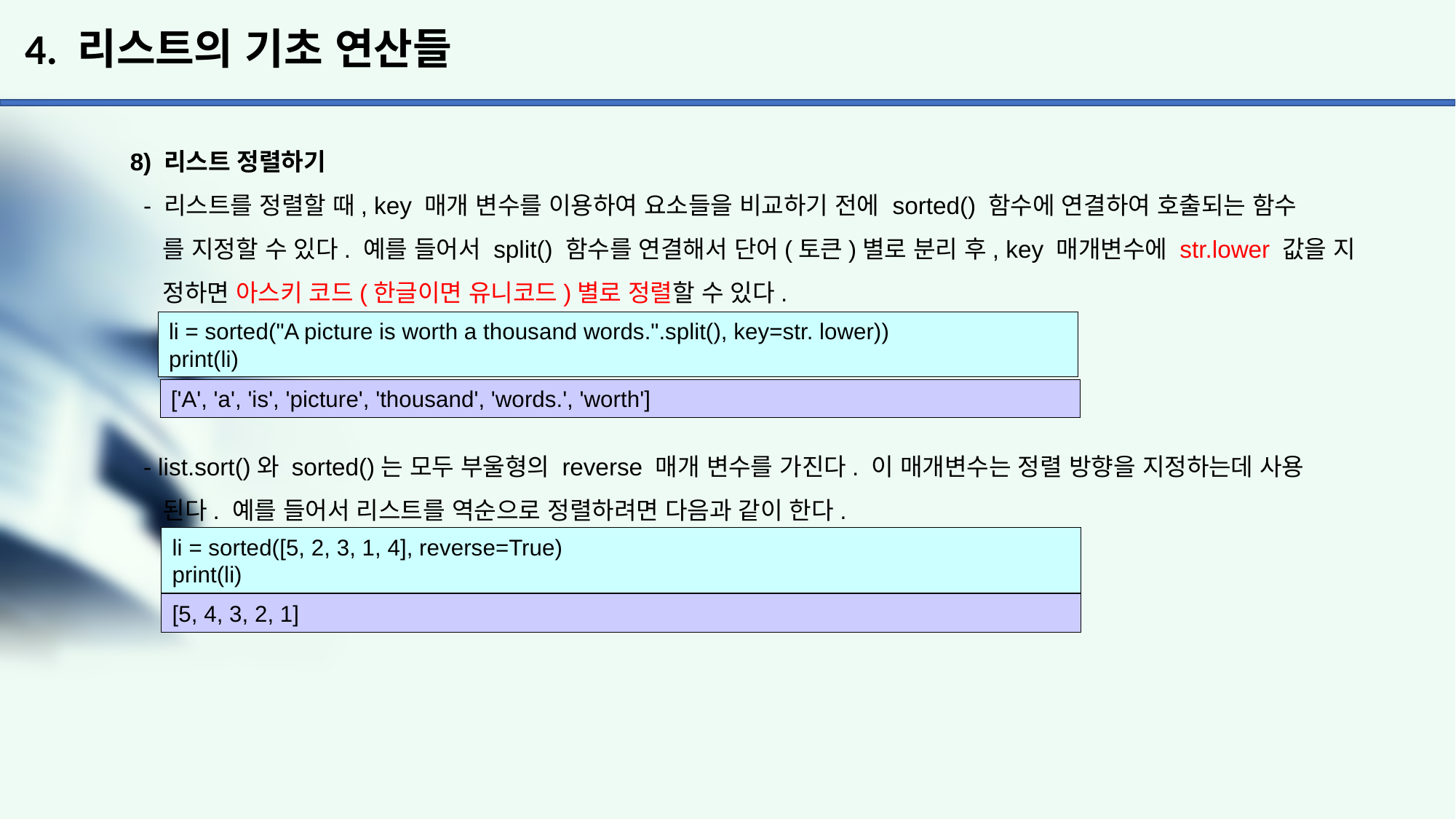

# 4. 리스트의 기초 연산들
8) 리스트 정렬하기
  - 리스트를 정렬할 때, key 매개 변수를 이용하여 요소들을 비교하기 전에 sorted() 함수에 연결하여 호출되는 함수
    를 지정할 수 있다. 예를 들어서 split() 함수를 연결해서 단어(토큰)별로 분리 후, key 매개변수에 str.lower 값을 지
    정하면 아스키 코드(한글이면 유니코드)별로 정렬할 수 있다.

  - list.sort()와 sorted()는 모두 부울형의 reverse 매개 변수를 가진다. 이 매개변수는 정렬 방향을 지정하는데 사용
    된다. 예를 들어서 리스트를 역순으로 정렬하려면 다음과 같이 한다.
li = sorted("A picture is worth a thousand words.".split(), key=str. lower))
print(li)
['A', 'a', 'is', 'picture', 'thousand', 'words.', 'worth']
li = sorted([5, 2, 3, 1, 4], reverse=True)
print(li)
[5, 4, 3, 2, 1]